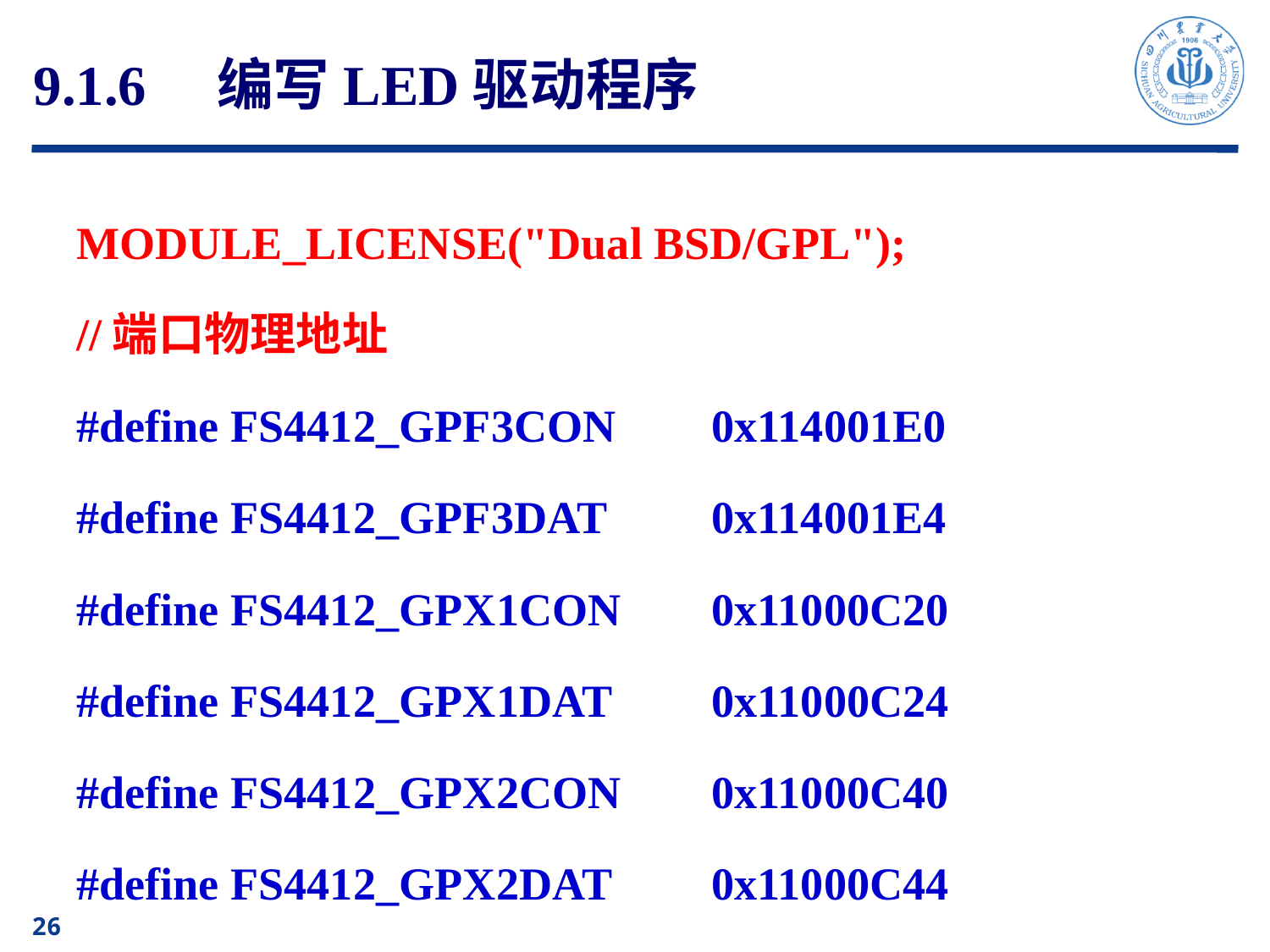

# 9.1.6　编写LED驱动程序
MODULE_LICENSE("Dual BSD/GPL");
//端口物理地址
#define FS4412_GPF3CON	0x114001E0
#define FS4412_GPF3DAT	0x114001E4
#define FS4412_GPX1CON	0x11000C20
#define FS4412_GPX1DAT	0x11000C24
#define FS4412_GPX2CON	0x11000C40
#define FS4412_GPX2DAT	0x11000C44